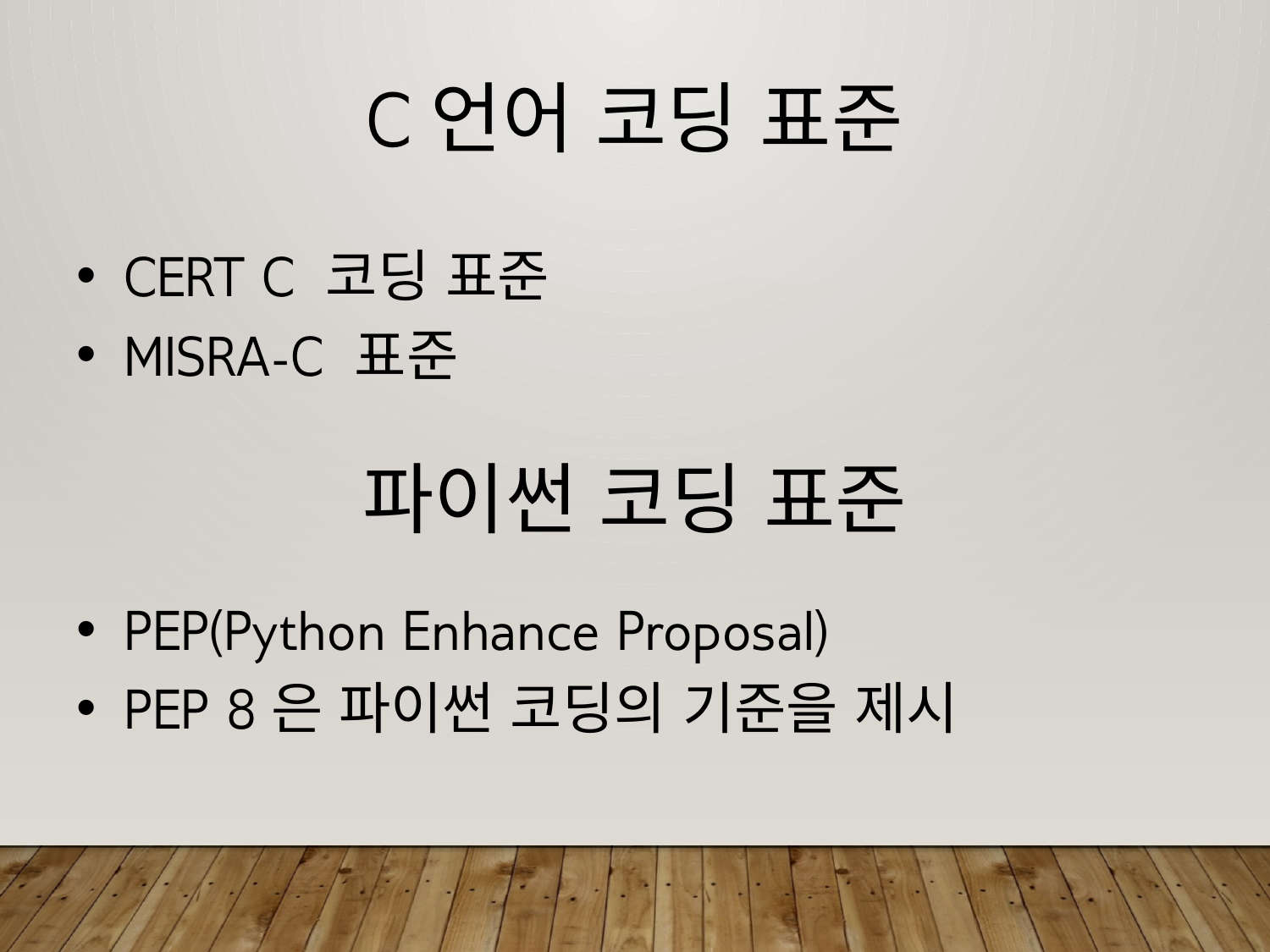

C언어 코딩 표준
CERT C 코딩 표준
MISRA-C 표준
파이썬 코딩 표준
PEP(Python Enhance Proposal)
PEP 8은 파이썬 코딩의 기준을 제시